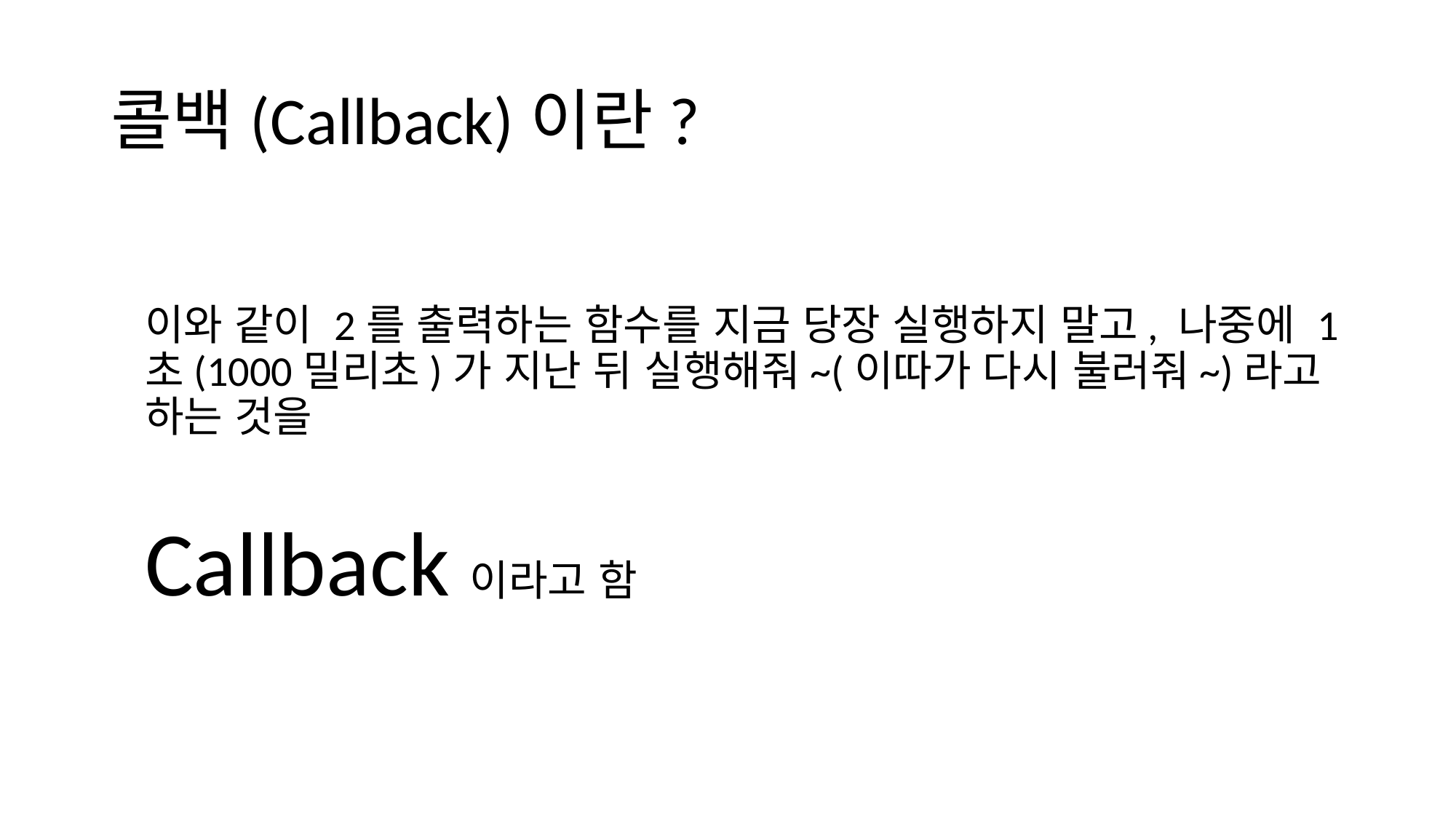

# 콜백(Callback)이란?
이와 같이 2를 출력하는 함수를 지금 당장 실행하지 말고, 나중에 1초(1000밀리초)가 지난 뒤 실행해줘~(이따가 다시 불러줘~)라고 하는 것을

Callback 이라고 함